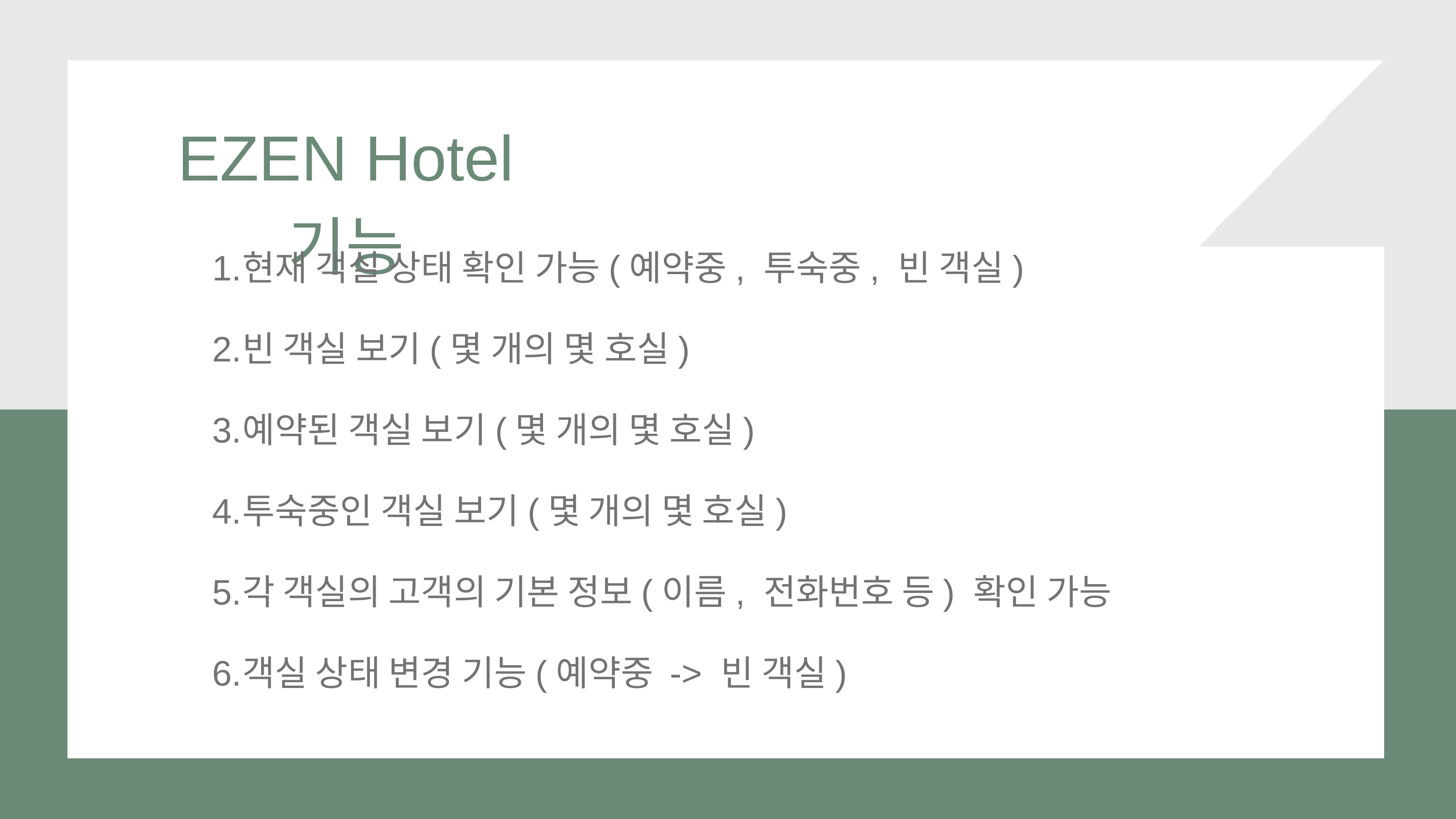

EZEN Hotel 기능
현재 객실 상태 확인 가능(예약중, 투숙중, 빈 객실)
빈 객실 보기(몇 개의 몇 호실)
예약된 객실 보기(몇 개의 몇 호실)
투숙중인 객실 보기(몇 개의 몇 호실)
각 객실의 고객의 기본 정보(이름, 전화번호 등) 확인 가능
객실 상태 변경 기능(예약중 -> 빈 객실)